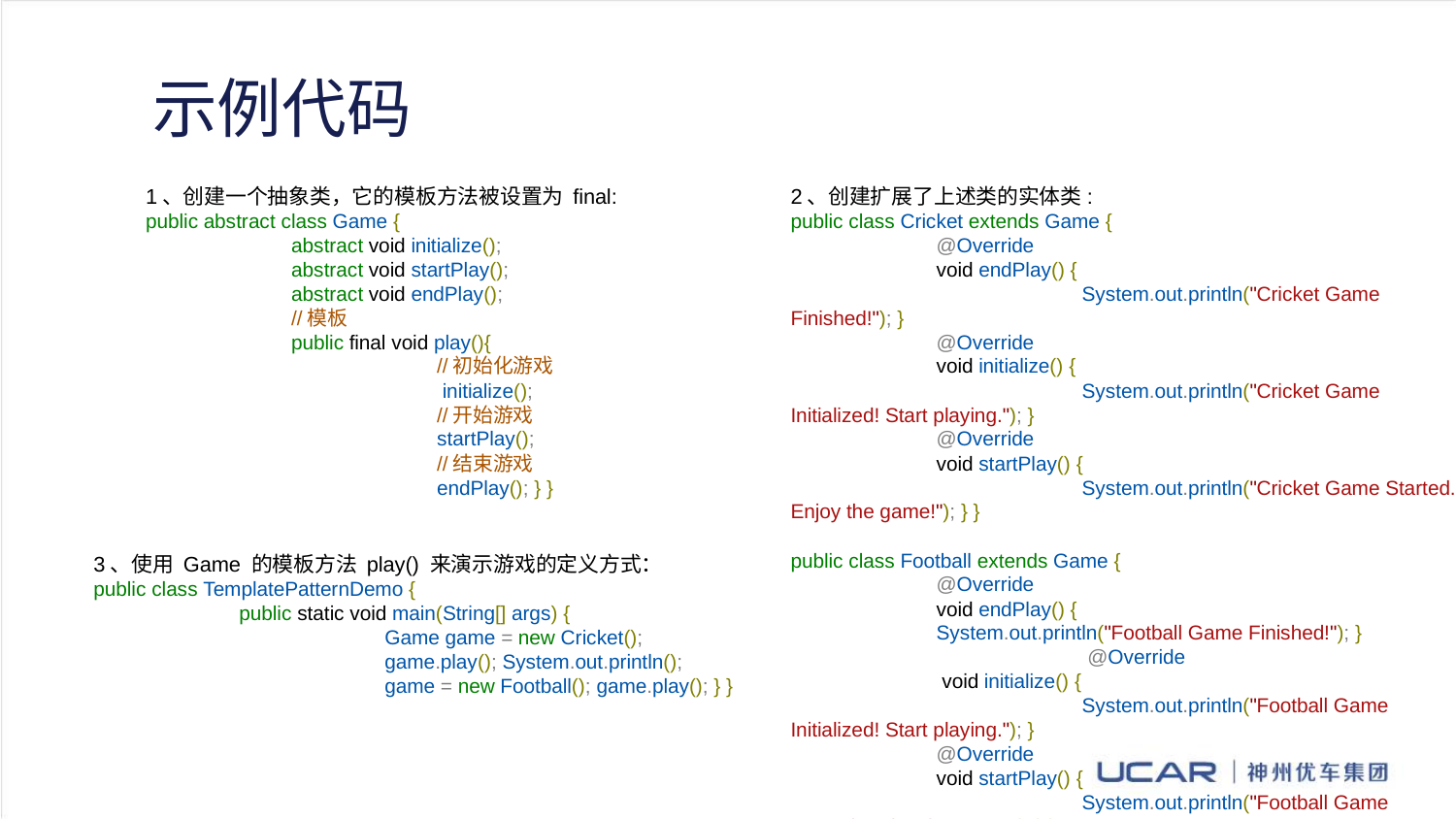

示例代码
1、创建一个抽象类，它的模板方法被设置为 final:
public abstract class Game {
	abstract void initialize();
	abstract void startPlay();
	abstract void endPlay();
	//模板
	public final void play(){
		//初始化游戏
		 initialize();
		//开始游戏
		startPlay();
		//结束游戏
		endPlay(); } }
2、创建扩展了上述类的实体类:
public class Cricket extends Game {
	@Override
	void endPlay() {
		System.out.println("Cricket Game Finished!"); }
	@Override
	void initialize() {
		System.out.println("Cricket Game Initialized! Start playing."); }
	@Override
	void startPlay() {
		System.out.println("Cricket Game Started. Enjoy the game!"); } }

public class Football extends Game {
	@Override
	void endPlay() {
	System.out.println("Football Game Finished!"); }
		 @Override
	 void initialize() {
		System.out.println("Football Game Initialized! Start playing."); }
	@Override
	void startPlay() {
		System.out.println("Football Game Started. Enjoy the game!"); } }
3、使用 Game 的模板方法 play() 来演示游戏的定义方式：
public class TemplatePatternDemo {
	public static void main(String[] args) {
		Game game = new Cricket();
		game.play(); System.out.println();
		game = new Football(); game.play(); } }